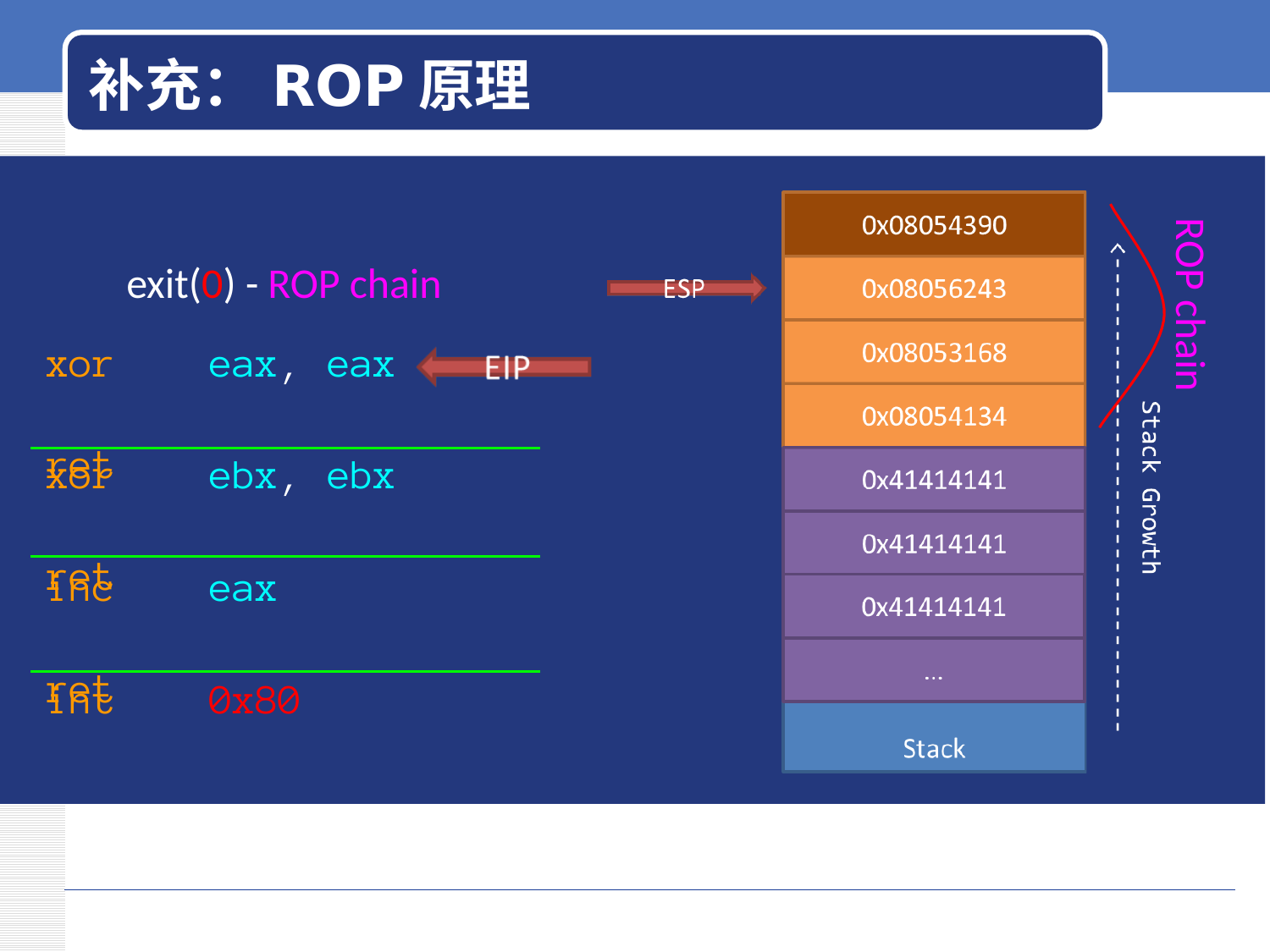

# 补充：ROP原理

ROP chain

exit(0) - ROP chain
xor  ret
eax,	eax

xor  ret
ebx,	ebx

inc  ret
eax
int
0x80